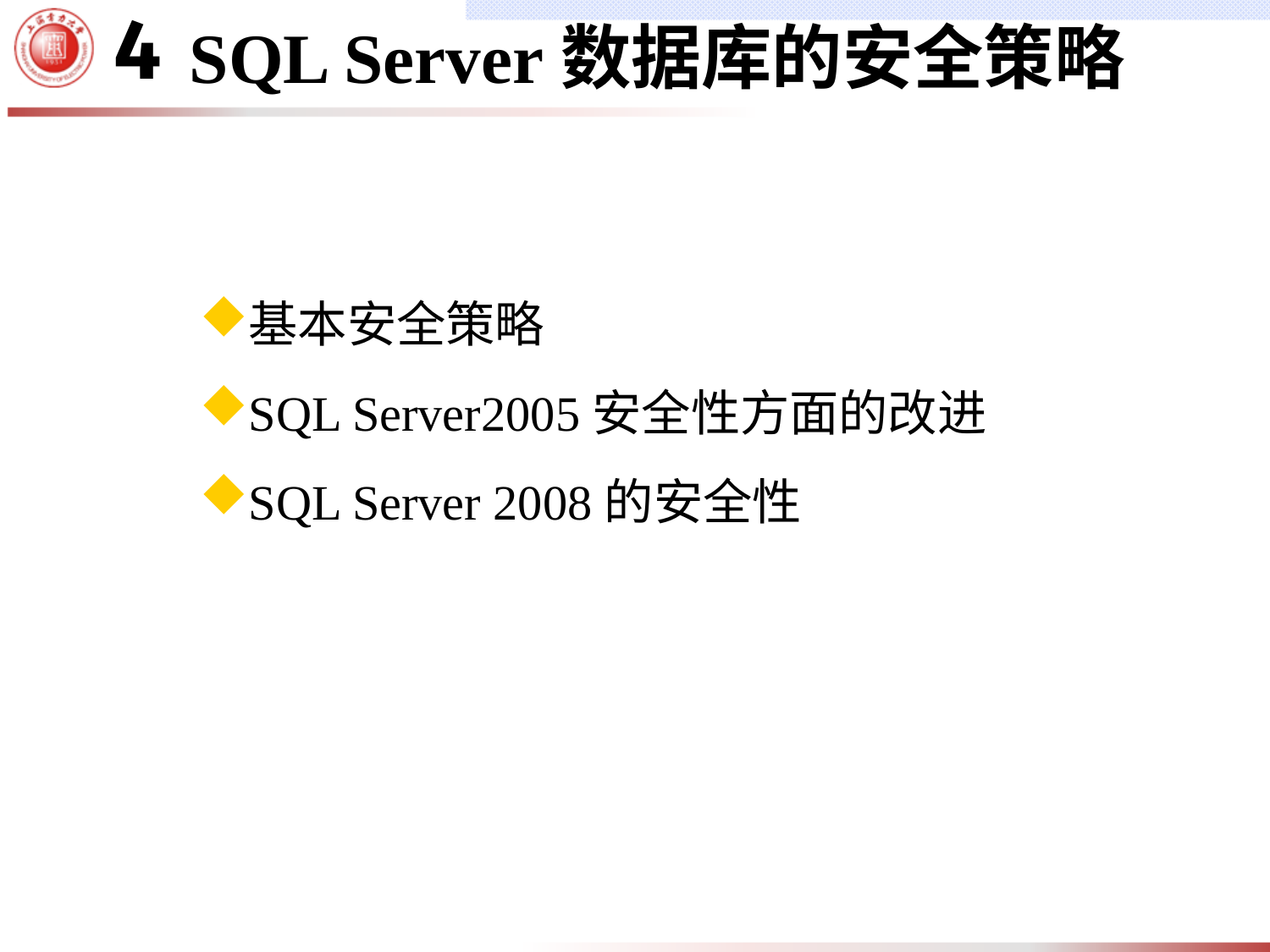

4
  SQL Server数据库的安全策略
基本安全策略
SQL Server2005安全性方面的改进
SQL Server 2008的安全性